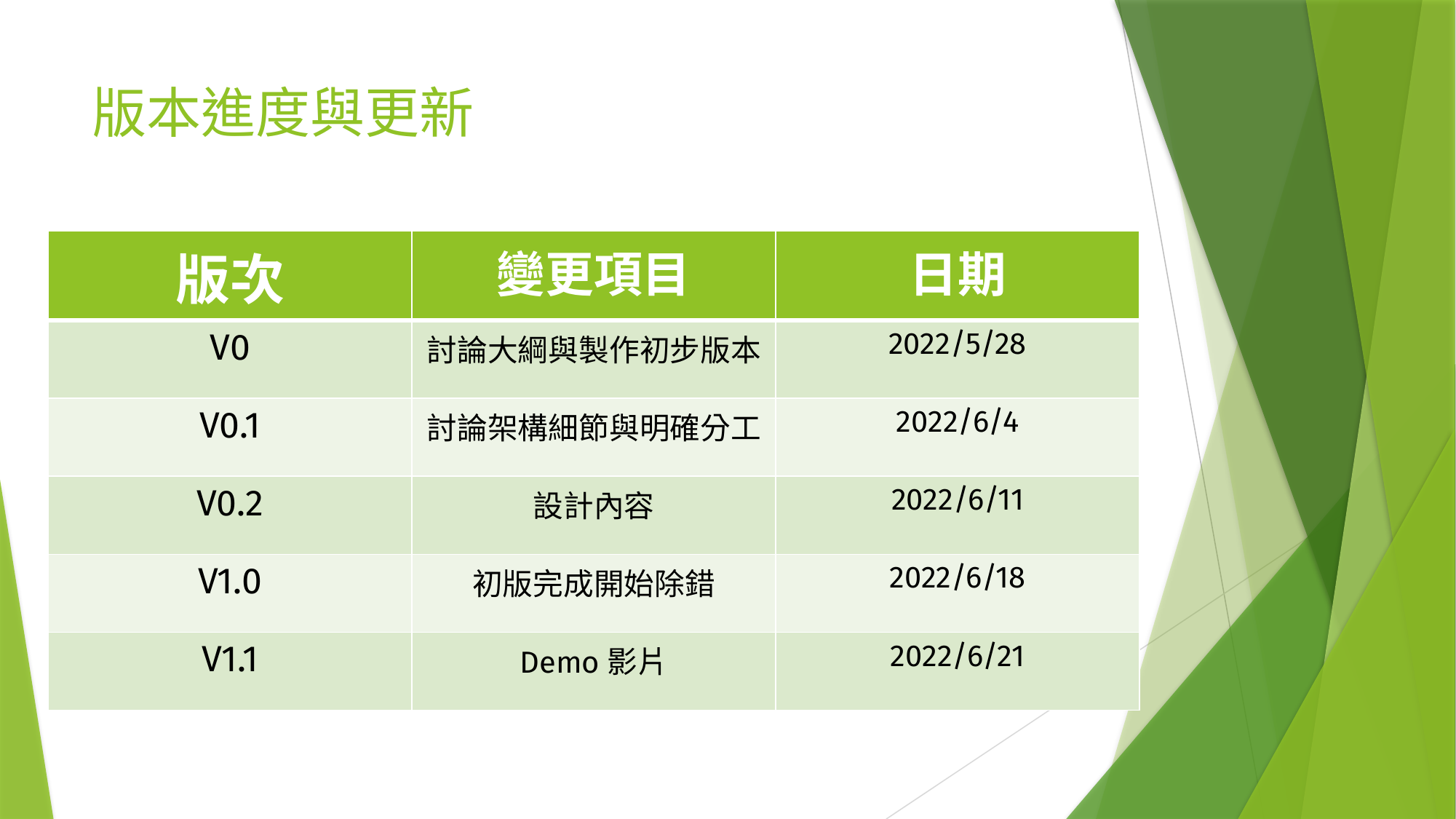

# 版本進度與更新
| 版次 | 變更項目 | 日期 |
| --- | --- | --- |
| V0 | 討論大綱與製作初步版本 | 2022/5/28 |
| V0.1 | 討論架構細節與明確分工 | 2022/6/4 |
| V0.2 | 設計內容 | 2022/6/11 |
| V1.0 | 初版完成開始除錯 | 2022/6/18 |
| V1.1 | Demo影片 | 2022/6/21 |